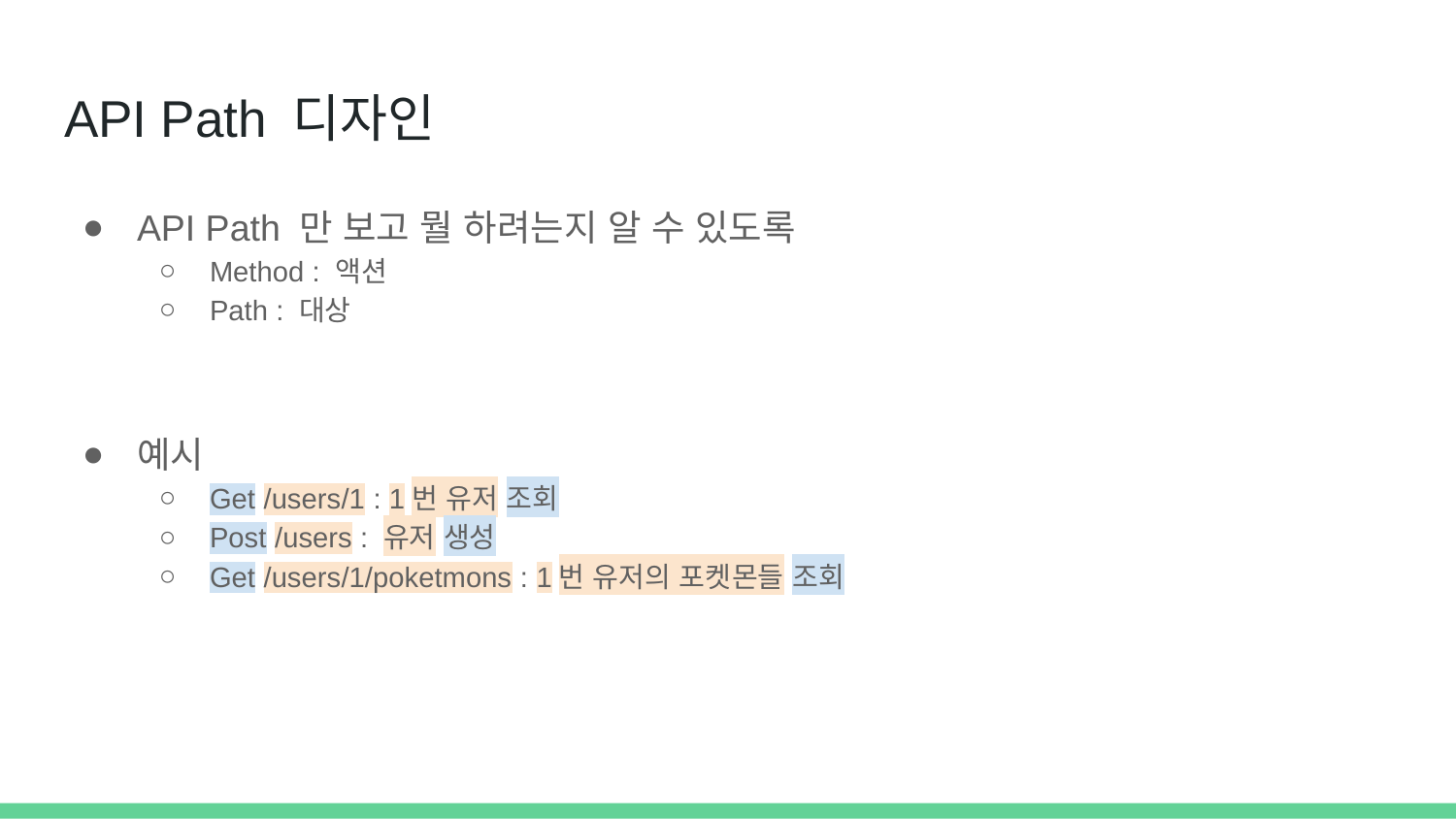

# API Path 디자인
API Path 만 보고 뭘 하려는지 알 수 있도록
Method : 액션
Path : 대상

예시
Get /users/1 : 1번 유저 조회
Post /users : 유저 생성
Get /users/1/poketmons : 1번 유저의 포켓몬들 조회